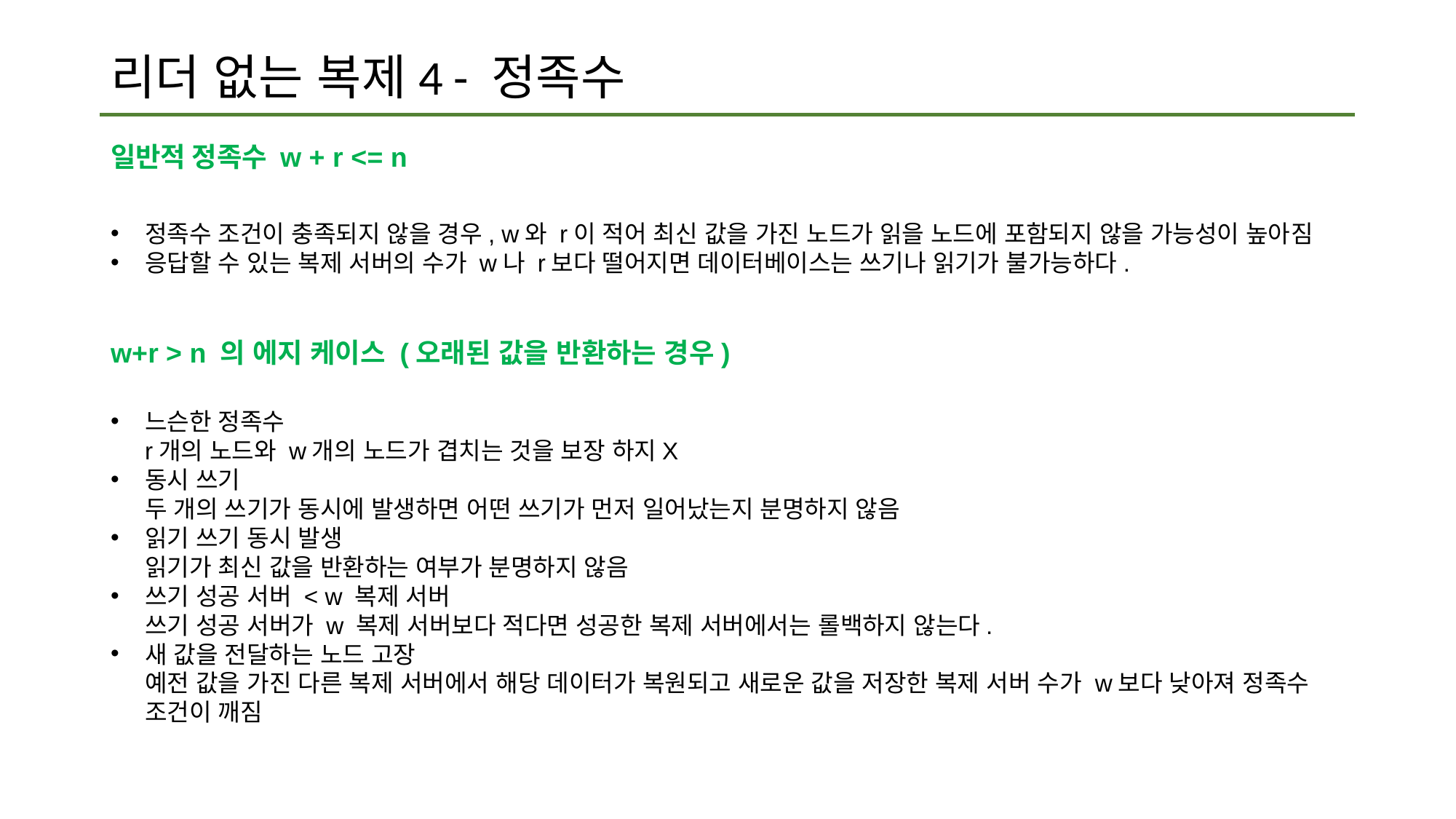

# 리더 없는 복제4 - 정족수
일반적 정족수 w + r <= n
정족수 조건이 충족되지 않을 경우, w와 r이 적어 최신 값을 가진 노드가 읽을 노드에 포함되지 않을 가능성이 높아짐
응답할 수 있는 복제 서버의 수가 w나 r보다 떨어지면 데이터베이스는 쓰기나 읽기가 불가능하다.
w+r > n	의 에지 케이스 (오래된 값을 반환하는 경우)
느슨한 정족수
r개의 노드와 w개의 노드가 겹치는 것을 보장 하지X
동시 쓰기
두 개의 쓰기가 동시에 발생하면 어떤 쓰기가 먼저 일어났는지 분명하지 않음
읽기 쓰기 동시 발생
읽기가 최신 값을 반환하는 여부가 분명하지 않음
쓰기 성공 서버 < w 복제 서버
쓰기 성공 서버가 w 복제 서버보다 적다면 성공한 복제 서버에서는 롤백하지 않는다.
새 값을 전달하는 노드 고장
예전 값을 가진 다른 복제 서버에서 해당 데이터가 복원되고 새로운 값을 저장한 복제 서버 수가 w보다 낮아져 정족수 조건이 깨짐